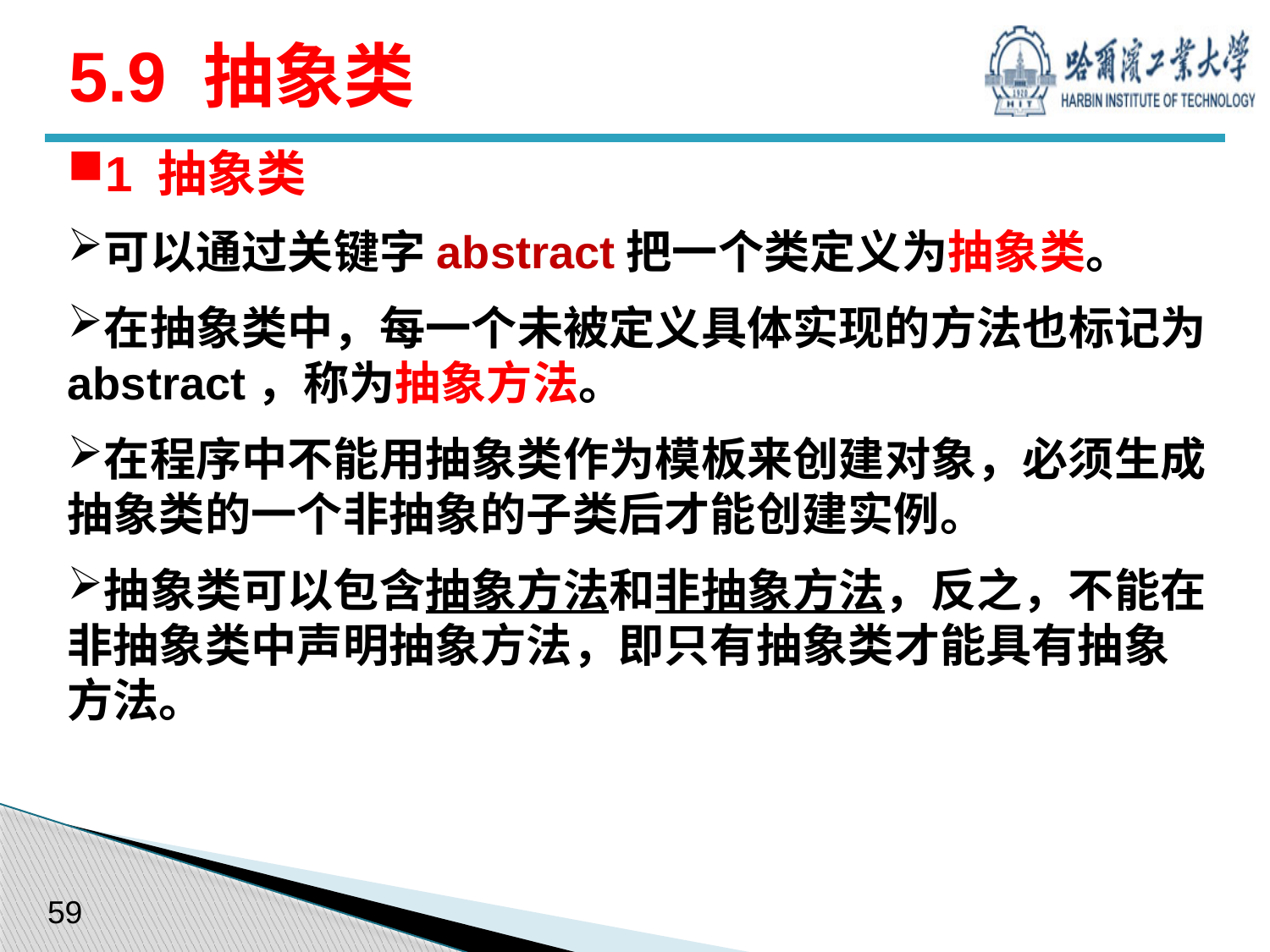

# 5.9 抽象类
1 抽象类
可以通过关键字abstract把一个类定义为抽象类。
在抽象类中，每一个未被定义具体实现的方法也标记为abstract，称为抽象方法。
在程序中不能用抽象类作为模板来创建对象，必须生成抽象类的一个非抽象的子类后才能创建实例。
抽象类可以包含抽象方法和非抽象方法，反之，不能在非抽象类中声明抽象方法，即只有抽象类才能具有抽象方法。